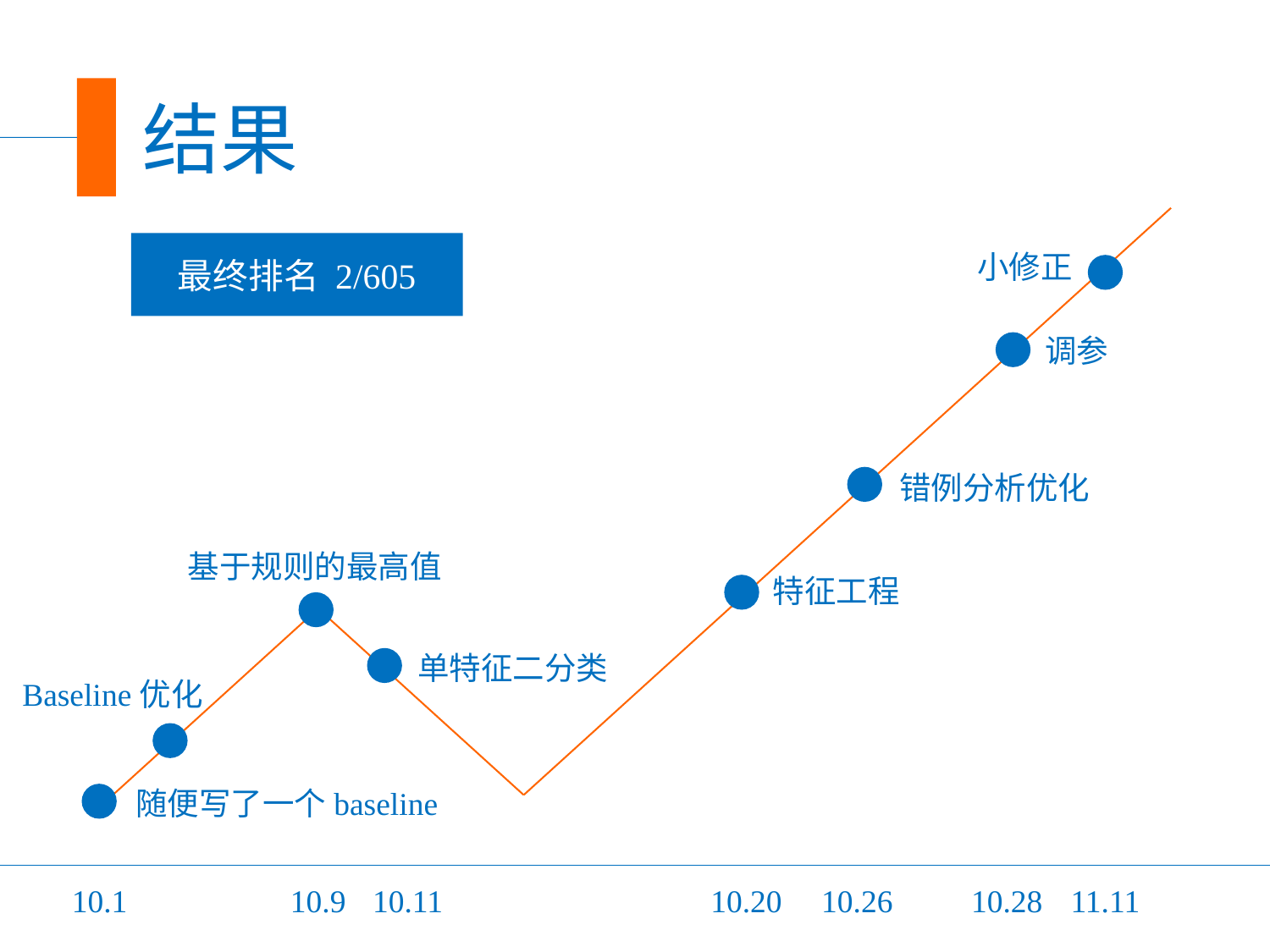

结果

最终排名 2/605
小修正
调参
错例分析优化
基于规则的最高值
特征工程
单特征二分类
Baseline优化
随便写了一个baseline
10.1
10.9
10.11
10.20
10.26
10.28
11.11